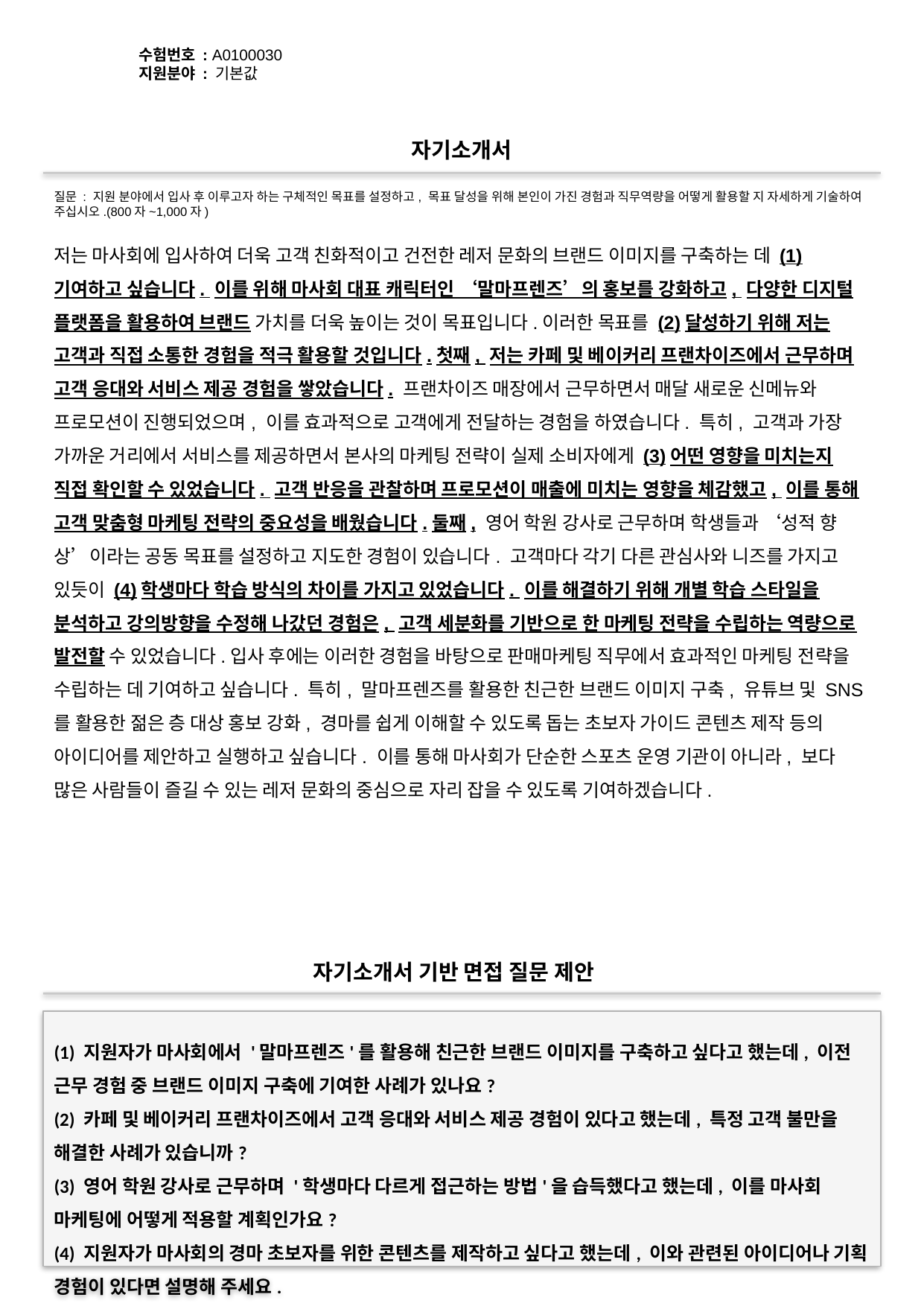

수험번호 : A0100030
지원분야 : 기본값
#

자기소개서

질문 : 지원 분야에서 입사 후 이루고자 하는 구체적인 목표를 설정하고, 목표 달성을 위해 본인이 가진 경험과 직무역량을 어떻게 활용할 지 자세하게 기술하여 주십시오.(800자~1,000자)

저는 마사회에 입사하여 더욱 고객 친화적이고 건전한 레저 문화의 브랜드 이미지를 구축하는 데 (1)기여하고 싶습니다. 이를 위해 마사회 대표 캐릭터인 ‘말마프렌즈’의 홍보를 강화하고, 다양한 디지털 플랫폼을 활용하여 브랜드 가치를 더욱 높이는 것이 목표입니다.이러한 목표를 (2)달성하기 위해 저는 고객과 직접 소통한 경험을 적극 활용할 것입니다.첫째, 저는 카페 및 베이커리 프랜차이즈에서 근무하며 고객 응대와 서비스 제공 경험을 쌓았습니다. 프랜차이즈 매장에서 근무하면서 매달 새로운 신메뉴와 프로모션이 진행되었으며, 이를 효과적으로 고객에게 전달하는 경험을 하였습니다. 특히, 고객과 가장 가까운 거리에서 서비스를 제공하면서 본사의 마케팅 전략이 실제 소비자에게 (3)어떤 영향을 미치는지 직접 확인할 수 있었습니다. 고객 반응을 관찰하며 프로모션이 매출에 미치는 영향을 체감했고, 이를 통해 고객 맞춤형 마케팅 전략의 중요성을 배웠습니다.둘째, 영어 학원 강사로 근무하며 학생들과 ‘성적 향상’이라는 공동 목표를 설정하고 지도한 경험이 있습니다. 고객마다 각기 다른 관심사와 니즈를 가지고 있듯이 (4)학생마다 학습 방식의 차이를 가지고 있었습니다. 이를 해결하기 위해 개별 학습 스타일을 분석하고 강의방향을 수정해 나갔던 경험은, 고객 세분화를 기반으로 한 마케팅 전략을 수립하는 역량으로 발전할 수 있었습니다.입사 후에는 이러한 경험을 바탕으로 판매마케팅 직무에서 효과적인 마케팅 전략을 수립하는 데 기여하고 싶습니다. 특히, 말마프렌즈를 활용한 친근한 브랜드 이미지 구축, 유튜브 및 SNS를 활용한 젊은 층 대상 홍보 강화, 경마를 쉽게 이해할 수 있도록 돕는 초보자 가이드 콘텐츠 제작 등의 아이디어를 제안하고 실행하고 싶습니다. 이를 통해 마사회가 단순한 스포츠 운영 기관이 아니라, 보다 많은 사람들이 즐길 수 있는 레저 문화의 중심으로 자리 잡을 수 있도록 기여하겠습니다.

자기소개서 기반 면접 질문 제안

(1) 지원자가 마사회에서 '말마프렌즈'를 활용해 친근한 브랜드 이미지를 구축하고 싶다고 했는데, 이전 근무 경험 중 브랜드 이미지 구축에 기여한 사례가 있나요?
(2) 카페 및 베이커리 프랜차이즈에서 고객 응대와 서비스 제공 경험이 있다고 했는데, 특정 고객 불만을 해결한 사례가 있습니까?
(3) 영어 학원 강사로 근무하며 '학생마다 다르게 접근하는 방법'을 습득했다고 했는데, 이를 마사회 마케팅에 어떻게 적용할 계획인가요?
(4) 지원자가 마사회의 경마 초보자를 위한 콘텐츠를 제작하고 싶다고 했는데, 이와 관련된 아이디어나 기획 경험이 있다면 설명해 주세요.